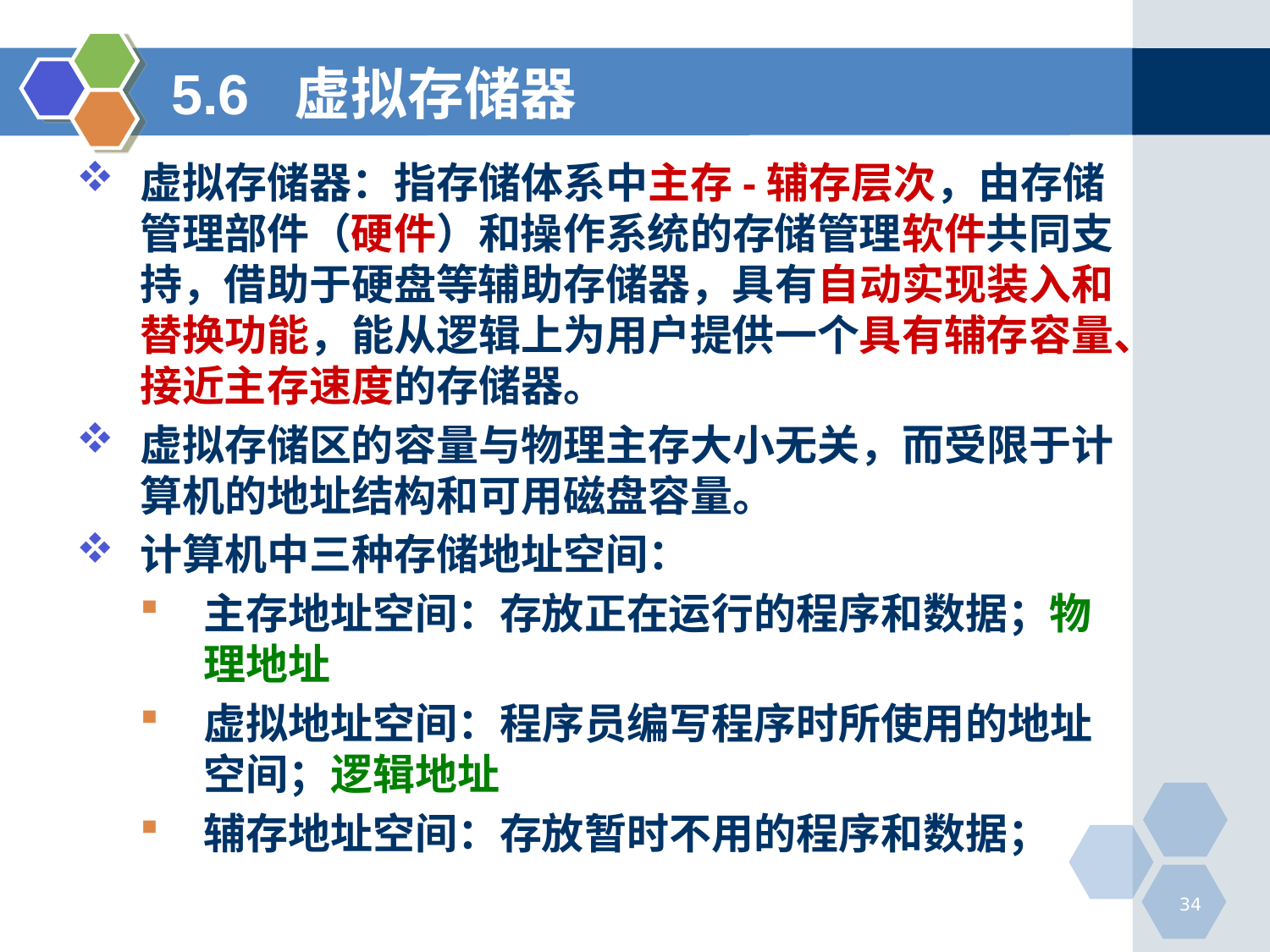

# 5.6  虚拟存储器
虚拟存储器：指存储体系中主存-辅存层次，由存储管理部件（硬件）和操作系统的存储管理软件共同支持，借助于硬盘等辅助存储器，具有自动实现装入和替换功能，能从逻辑上为用户提供一个具有辅存容量、接近主存速度的存储器。
虚拟存储区的容量与物理主存大小无关，而受限于计算机的地址结构和可用磁盘容量。
计算机中三种存储地址空间：
主存地址空间：存放正在运行的程序和数据；物理地址
虚拟地址空间：程序员编写程序时所使用的地址空间；逻辑地址
辅存地址空间：存放暂时不用的程序和数据；

34